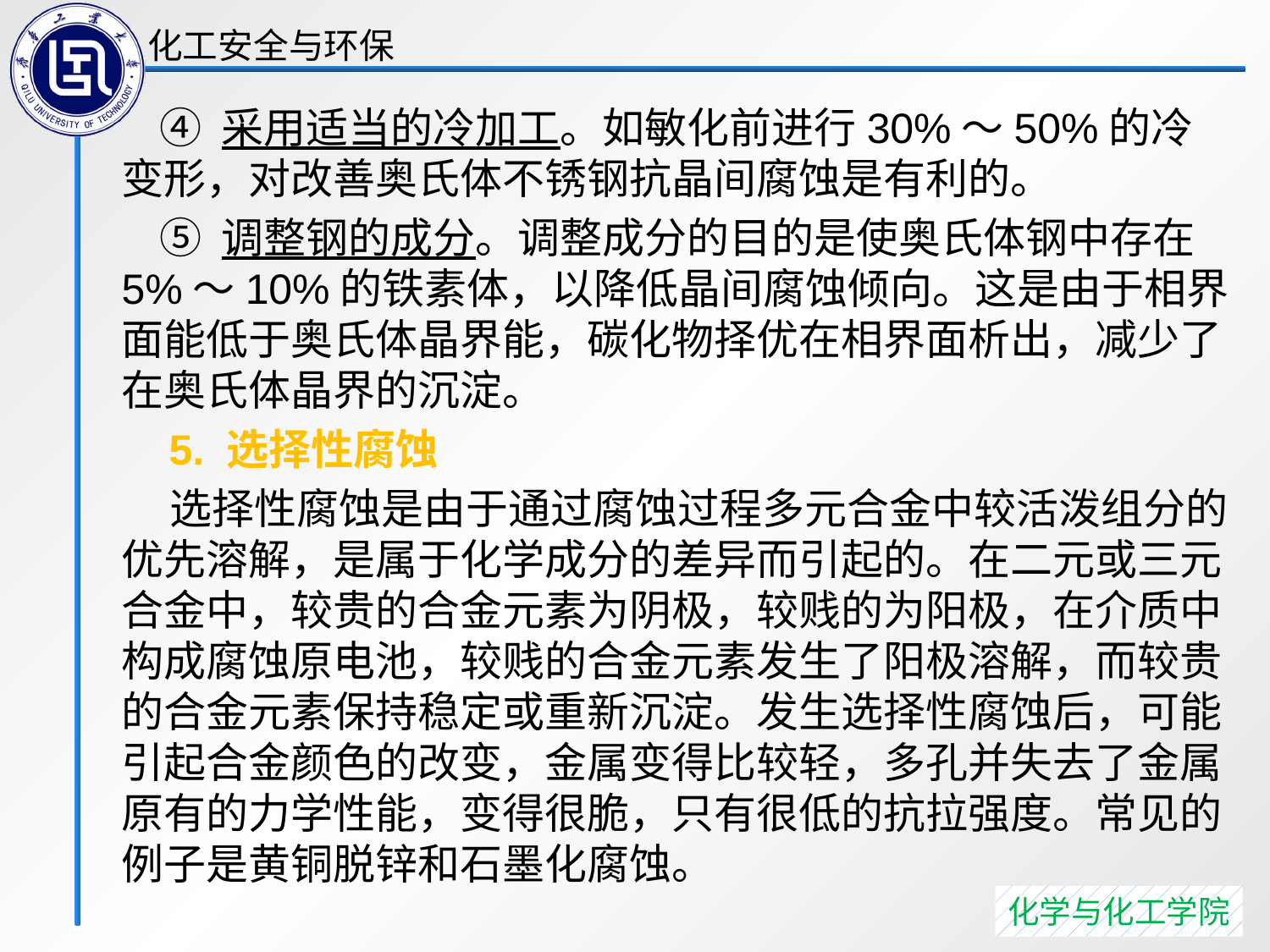

④ 采用适当的冷加工。如敏化前进行30%～50%的冷变形，对改善奥氏体不锈钢抗晶间腐蚀是有利的。
    ⑤ 调整钢的成分。调整成分的目的是使奥氏体钢中存在5%～10%的铁素体，以降低晶间腐蚀倾向。这是由于相界面能低于奥氏体晶界能，碳化物择优在相界面析出，减少了在奥氏体晶界的沉淀。
    5. 选择性腐蚀
    选择性腐蚀是由于通过腐蚀过程多元合金中较活泼组分的优先溶解，是属于化学成分的差异而引起的。在二元或三元合金中，较贵的合金元素为阴极，较贱的为阳极，在介质中构成腐蚀原电池，较贱的合金元素发生了阳极溶解，而较贵的合金元素保持稳定或重新沉淀。发生选择性腐蚀后，可能引起合金颜色的改变，金属变得比较轻，多孔并失去了金属原有的力学性能，变得很脆，只有很低的抗拉强度。常见的例子是黄铜脱锌和石墨化腐蚀。